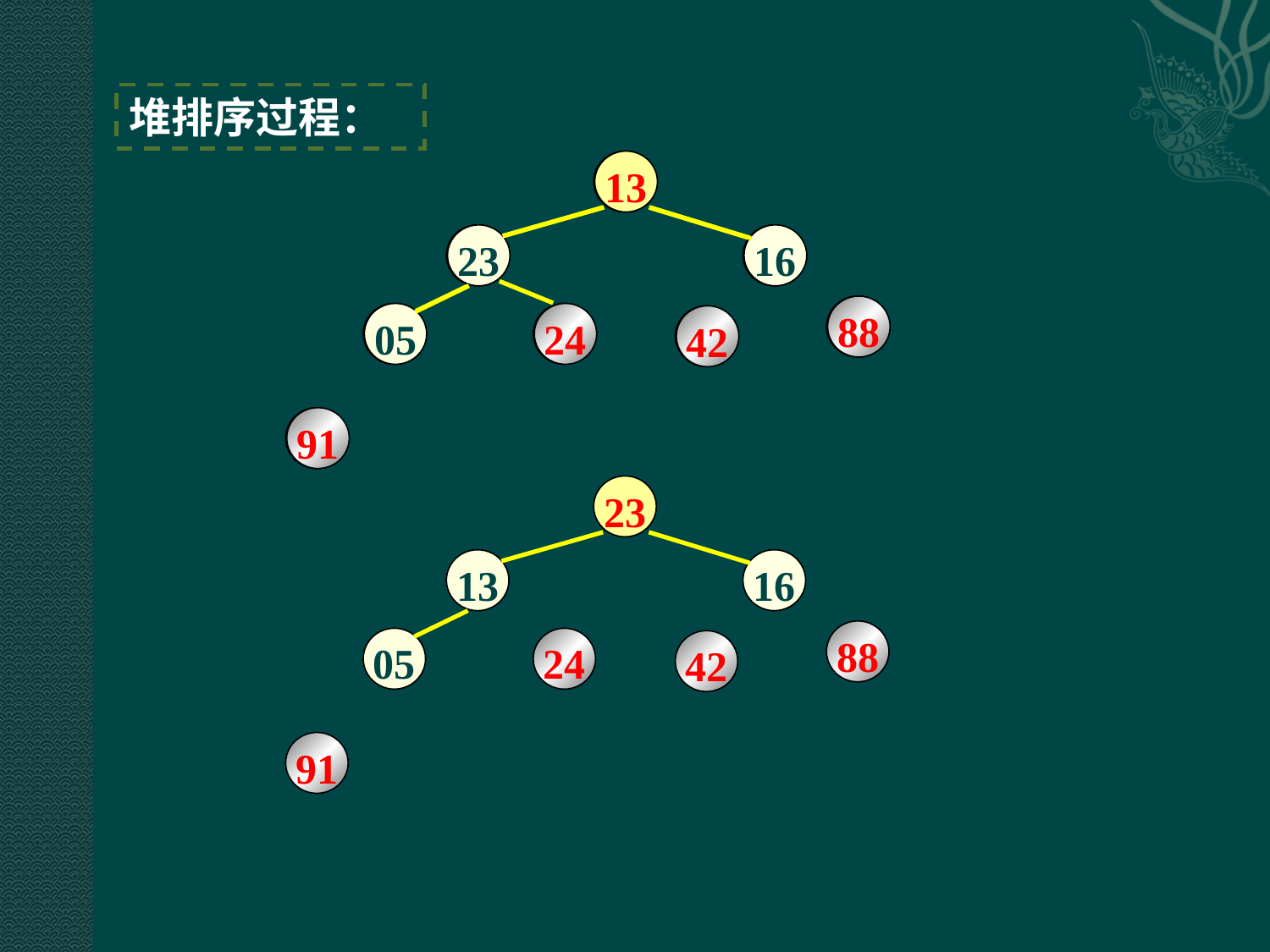

堆排序过程：
42
24

88
23
91
16

05
88
23
05
24
13
16
42
13
91
42
13

88
23
91
16

05
88
23
05
24
24
16
42
13
91
42
23

88
13
91
16

05
88
23
05
24
24
16
42
13
91